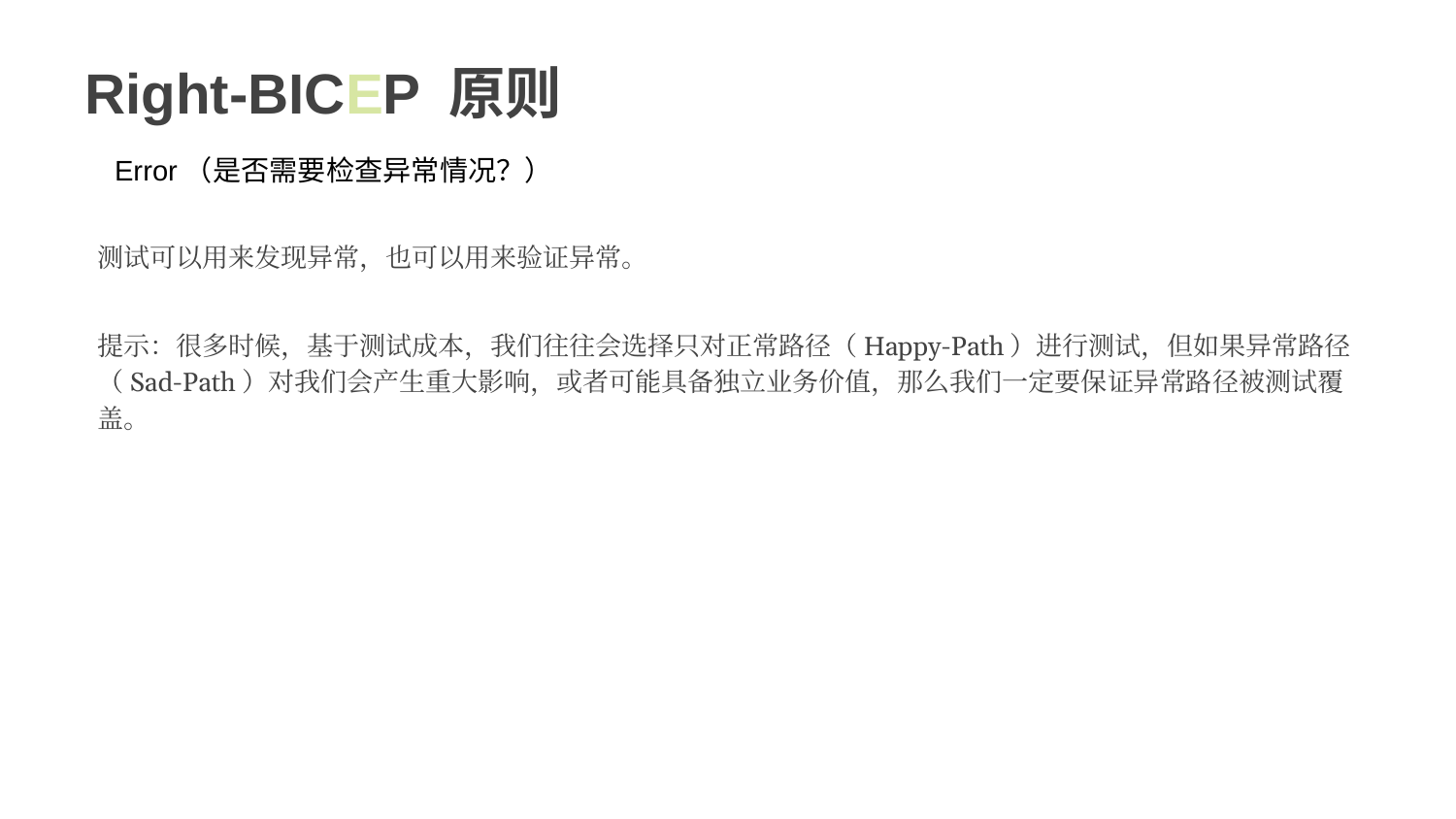

# Right-BICEP 原则
Error（是否需要检查异常情况？）
测试可以用来发现异常，也可以用来验证异常。

提示：很多时候，基于测试成本，我们往往会选择只对正常路径（Happy-Path）进行测试，但如果异常路径（Sad-Path）对我们会产生重大影响，或者可能具备独立业务价值，那么我们一定要保证异常路径被测试覆盖。